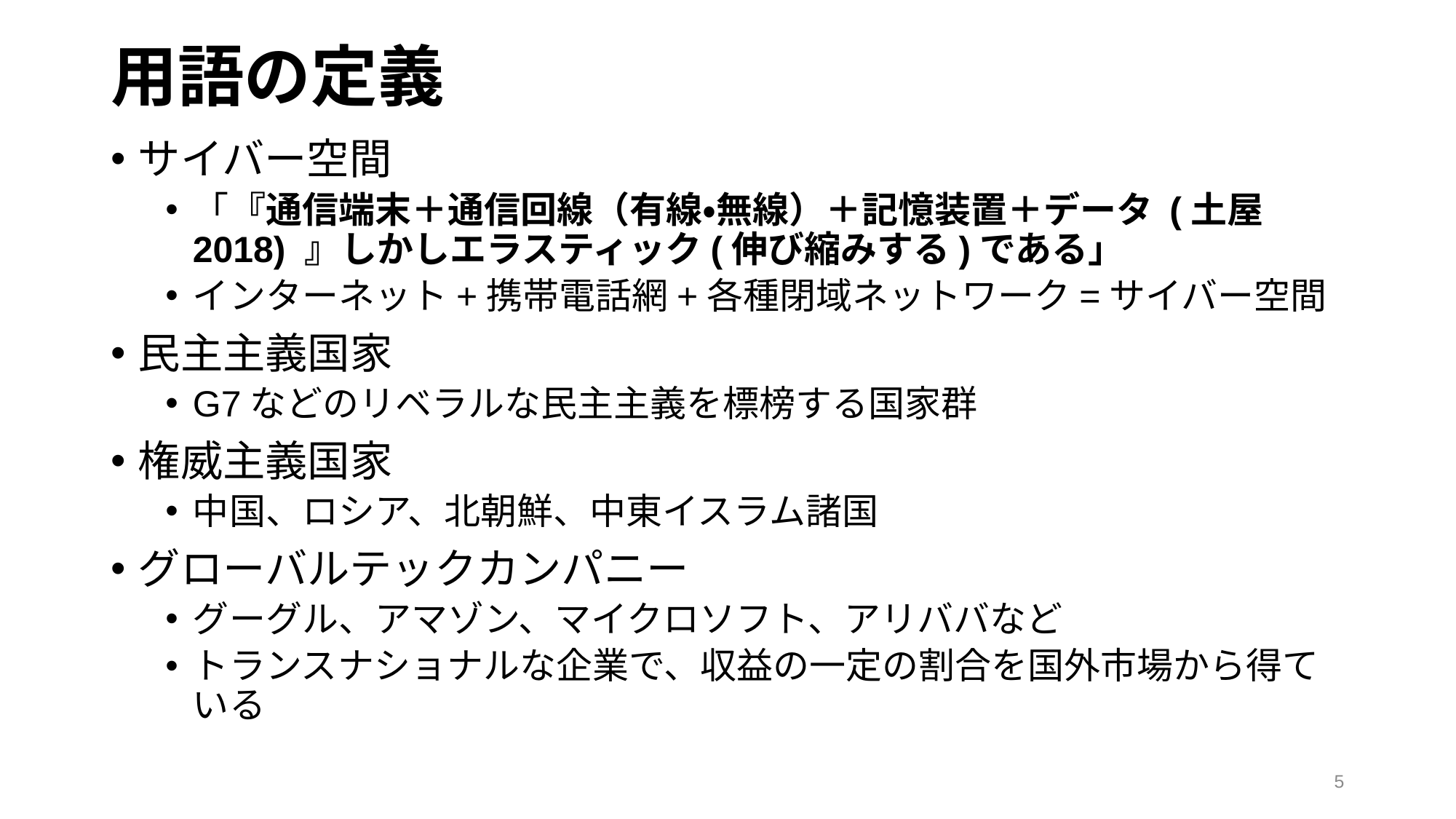

# 用語の定義
サイバー空間
「『通信端末＋通信回線（有線・無線）＋記憶装置＋データ (土屋2018) 』しかしエラスティック(伸び縮みする)である」
インターネット+携帯電話網+各種閉域ネットワーク=サイバー空間
民主主義国家
G7などのリベラルな民主主義を標榜する国家群
権威主義国家
中国、ロシア、北朝鮮、中東イスラム諸国
グローバルテックカンパニー
グーグル、アマゾン、マイクロソフト、アリババなど
トランスナショナルな企業で、収益の一定の割合を国外市場から得ている
5